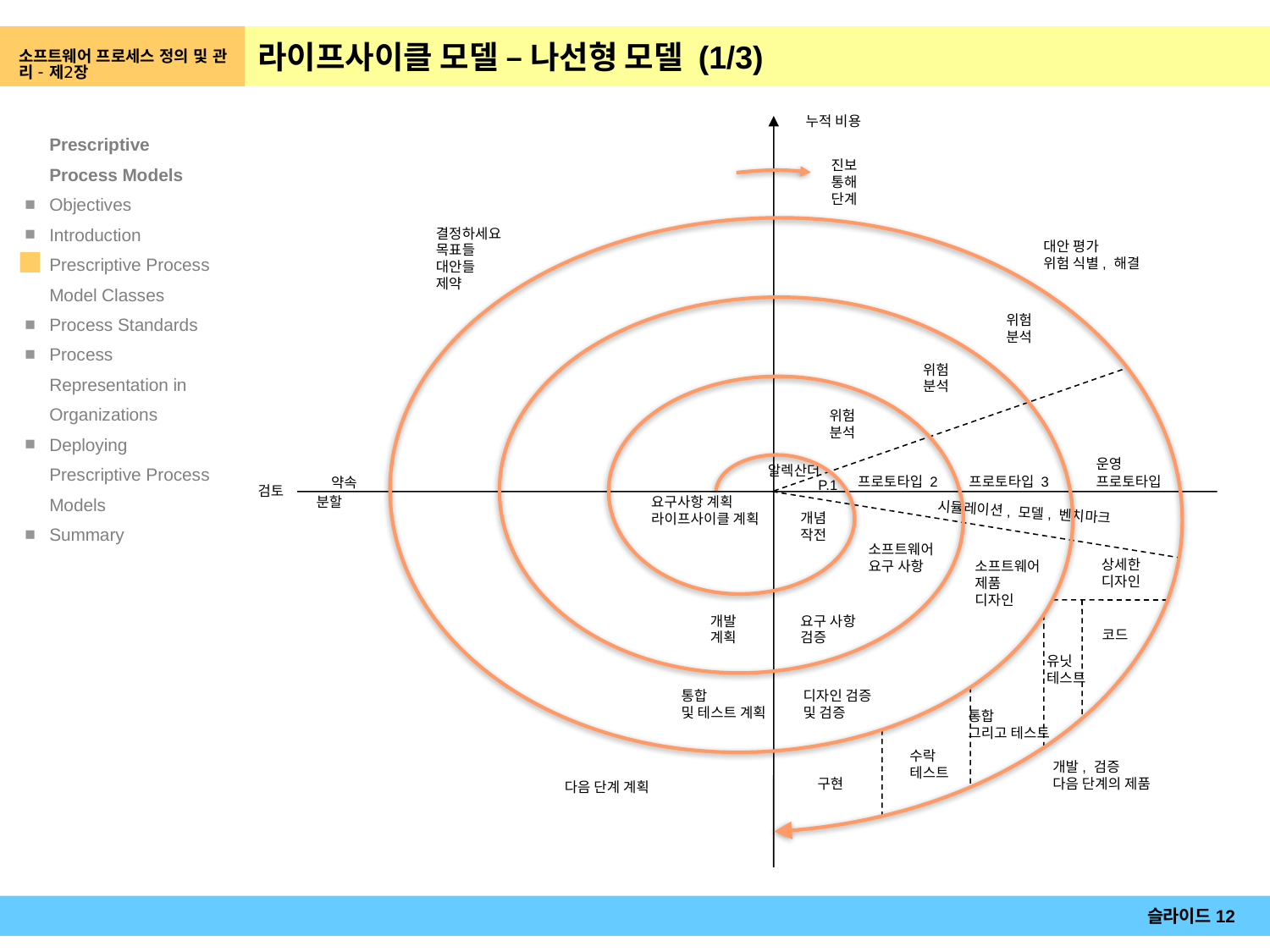

소프트웨어 프로세스 정의 및 관리 - 제2장
# 라이프사이클 모델 – 나선형 모델 (1/3)
누적 비용

진보
통해
단계

결정하세요
목표들
대안들
제약
대안 평가
위험 식별, 해결

위험
분석
위험
분석

위험
분석
운영
프로토타입
알렉산더
프로토타입 2
프로토타입 3
약속
P.1
검토
분할
요구사항 계획
라이프사이클 계획

개념
작전
시뮬레이션, 모델, 벤치마크
소프트웨어
요구 사항
상세한
디자인
소프트웨어
제품
디자인

개발
계획
요구 사항
검증

코드
유닛
테스트
통합
및 테스트 계획
디자인 검증
및 검증

통합
그리고 테스트

수락
테스트
개발, 검증
다음 단계의 제품
구현
다음 단계 계획
슬라이드12